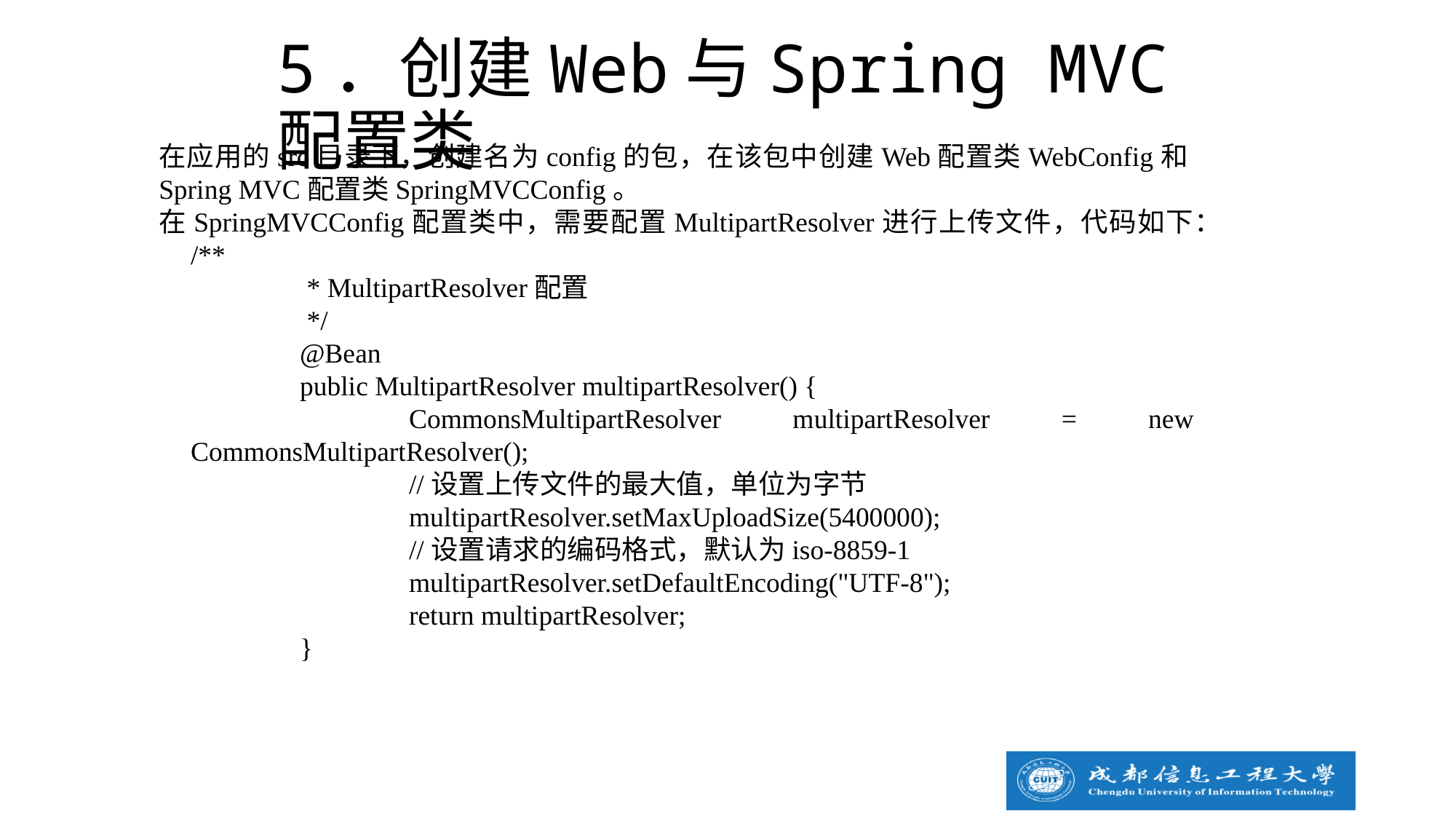

5．创建Web与Spring MVC配置类
在应用的src目录下，创建名为config的包，在该包中创建Web配置类WebConfig和Spring MVC配置类SpringMVCConfig。
在SpringMVCConfig配置类中，需要配置MultipartResolver进行上传文件，代码如下：
/**
	 * MultipartResolver配置
	 */
	@Bean
	public MultipartResolver multipartResolver() {
		CommonsMultipartResolver multipartResolver = new CommonsMultipartResolver();
		//设置上传文件的最大值，单位为字节
		multipartResolver.setMaxUploadSize(5400000);
		//设置请求的编码格式，默认为iso-8859-1
		multipartResolver.setDefaultEncoding("UTF-8");
		return multipartResolver;
	}